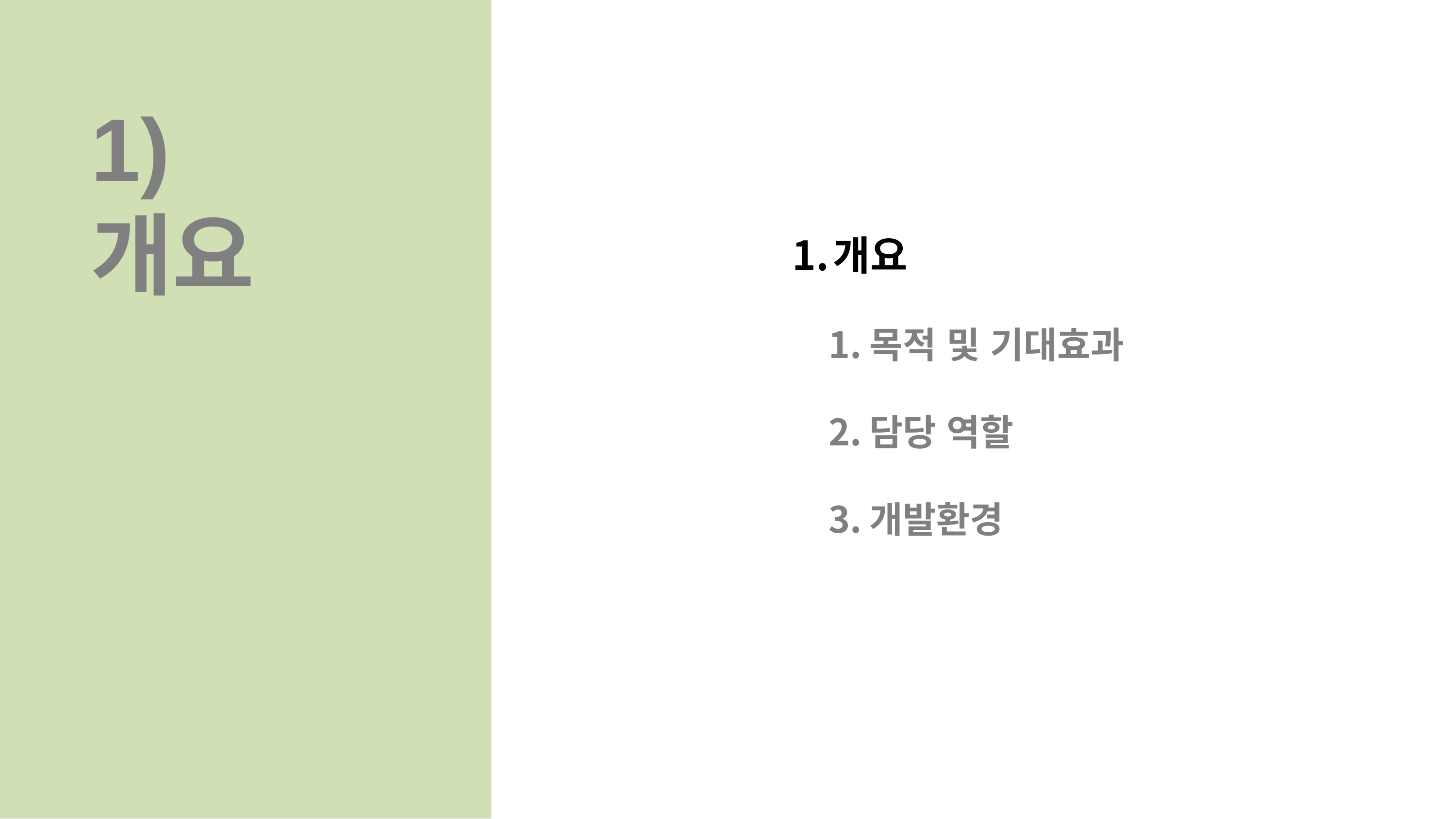

1)
개요
개요
목적 및 기대효과
담당 역할
개발환경